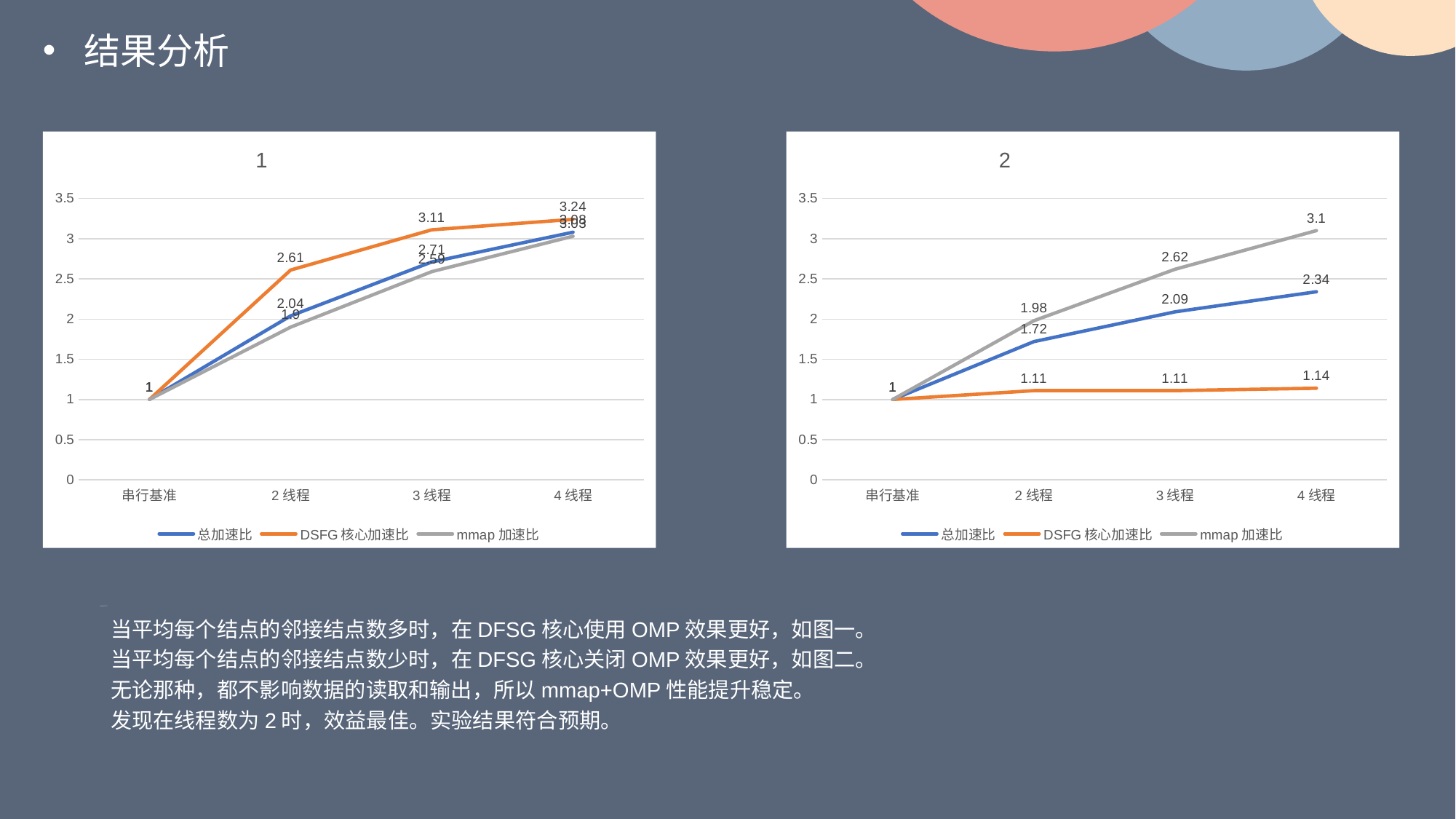

结果分析

### Chart: 1

| Category | 总加速比 | DSFG核心加速比 | mmap加速比 |
|---|---|---|---|
| 串行基准 | 1.0 | 1.0 | 1.0 |
| 2线程 | 2.04 | 2.61 | 1.9 |
| 3线程 | 2.71 | 3.11 | 2.59 |
| 4线程 | 3.08 | 3.24 | 3.03 |

### Chart: 2

| Category | 总加速比 | DSFG核心加速比 | mmap加速比 |
|---|---|---|---|
| 串行基准 | 1.0 | 1.0 | 1.0 |
| 2线程 | 1.72 | 1.11 | 1.98 |
| 3线程 | 2.09 | 1.11 | 2.62 |
| 4线程 | 2.34 | 1.14 | 3.1 |
当平均每个结点的邻接结点数多时，在DFSG核心使用OMP效果更好，如图一。
当平均每个结点的邻接结点数少时，在DFSG核心关闭OMP效果更好，如图二。
无论那种，都不影响数据的读取和输出，所以mmap+OMP性能提升稳定。
发现在线程数为2时，效益最佳。实验结果符合预期。